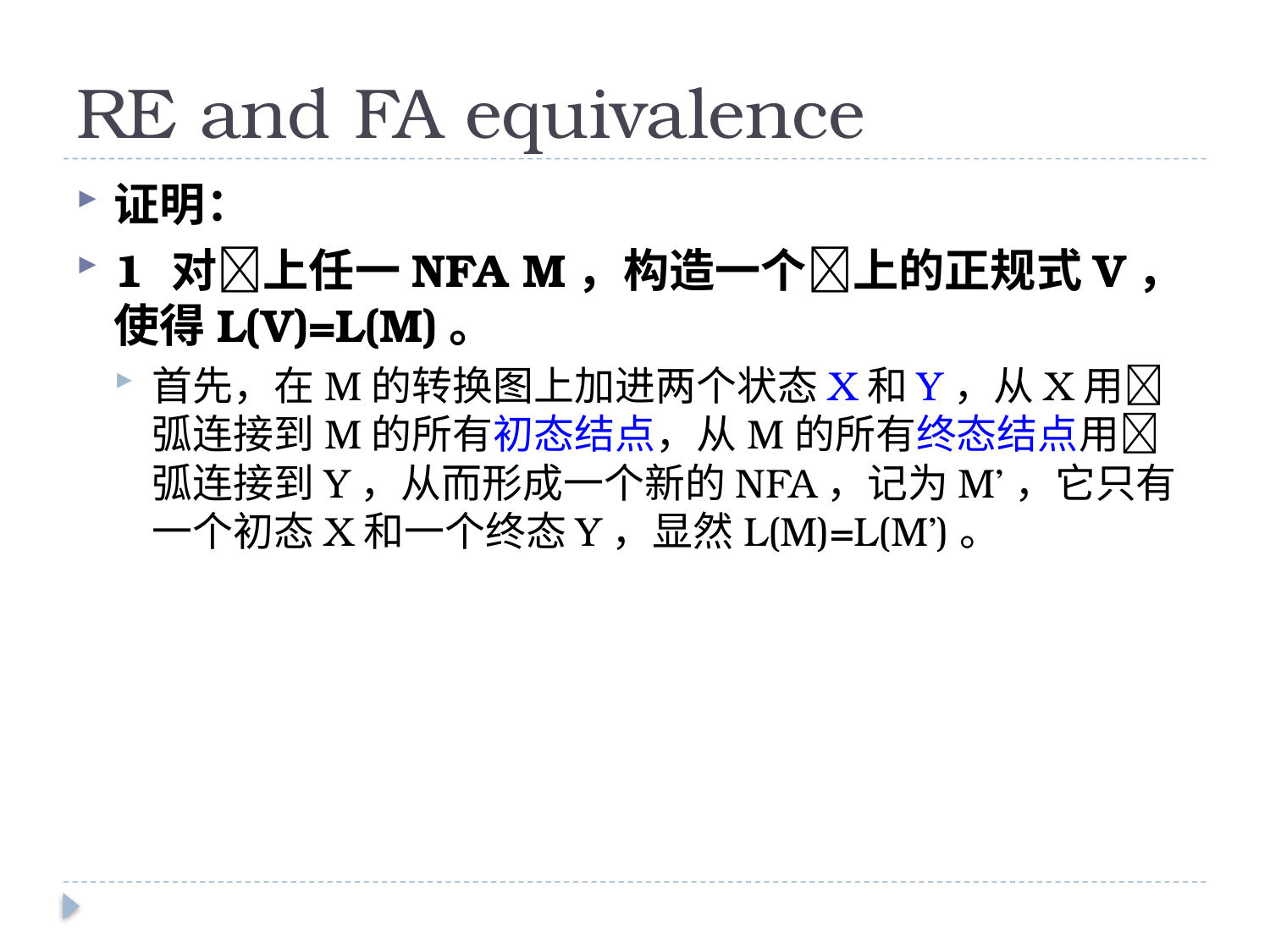

# RE and FA equivalence
证明：
1 对Σ上任一NFA M，构造一个Σ上的正规式V，使得L(V)=L(M)。
首先，在M的转换图上加进两个状态X和Y，从X用ε弧连接到M的所有初态结点，从M的所有终态结点用ε弧连接到Y，从而形成一个新的NFA，记为M’，它只有一个初态X和一个终态Y，显然L(M)=L(M’)。